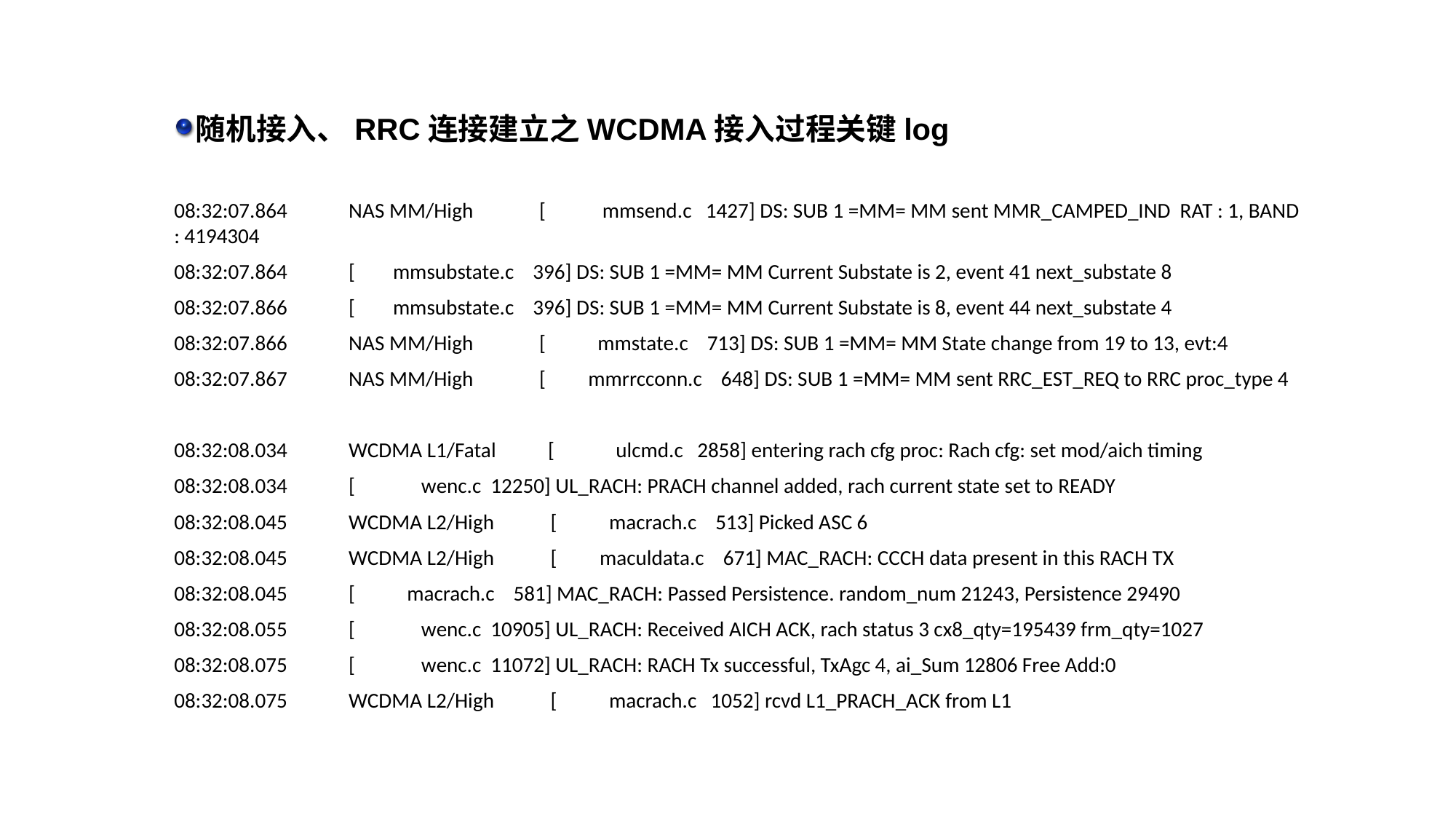

随机接入、RRC连接建立之WCDMA接入过程关键log

08:32:07.864             NAS MM/High              [            mmsend.c   1427] DS: SUB 1 =MM= MM sent MMR_CAMPED_IND  RAT : 1, BAND : 4194304
08:32:07.864             [        mmsubstate.c    396] DS: SUB 1 =MM= MM Current Substate is 2, event 41 next_substate 8
08:32:07.866             [        mmsubstate.c    396] DS: SUB 1 =MM= MM Current Substate is 8, event 44 next_substate 4
08:32:07.866             NAS MM/High              [           mmstate.c    713] DS: SUB 1 =MM= MM State change from 19 to 13, evt:4
08:32:07.867             NAS MM/High              [         mmrrcconn.c    648] DS: SUB 1 =MM= MM sent RRC_EST_REQ to RRC proc_type 4

08:32:08.034             WCDMA L1/Fatal           [             ulcmd.c   2858] entering rach cfg proc: Rach cfg: set mod/aich timing
08:32:08.034             [              wenc.c  12250] UL_RACH: PRACH channel added, rach current state set to READY
08:32:08.045             WCDMA L2/High            [           macrach.c    513] Picked ASC 6
08:32:08.045             WCDMA L2/High            [         maculdata.c    671] MAC_RACH: CCCH data present in this RACH TX
08:32:08.045             [           macrach.c    581] MAC_RACH: Passed Persistence. random_num 21243, Persistence 29490
08:32:08.055             [              wenc.c  10905] UL_RACH: Received AICH ACK, rach status 3 cx8_qty=195439 frm_qty=1027
08:32:08.075             [              wenc.c  11072] UL_RACH: RACH Tx successful, TxAgc 4, ai_Sum 12806 Free Add:0
08:32:08.075             WCDMA L2/High            [           macrach.c   1052] rcvd L1_PRACH_ACK from L1